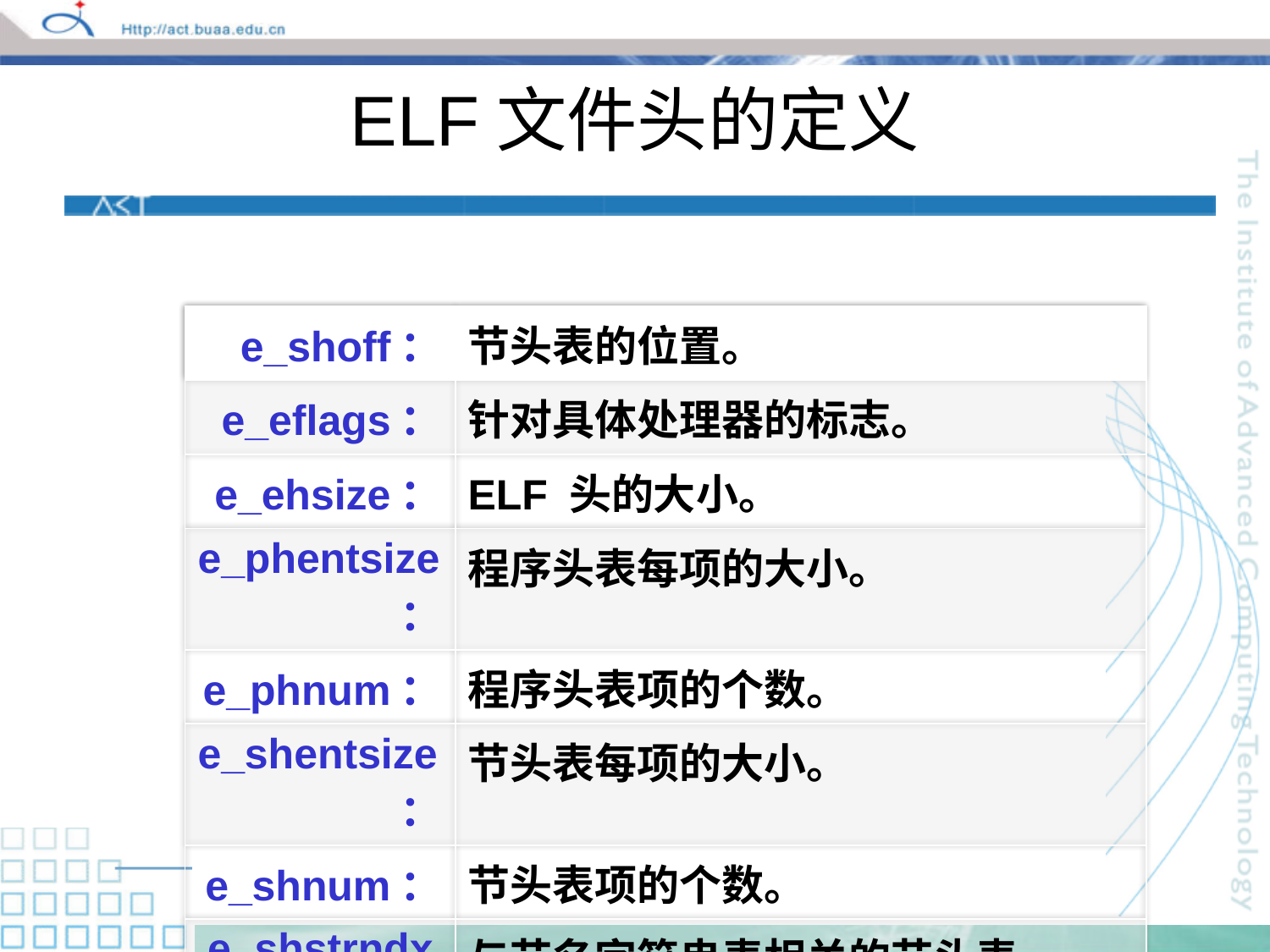

# ELF文件头的定义
| e\_shoff： | 节头表的位置。 |
| --- | --- |
| e\_eflags： | 针对具体处理器的标志。 |
| e\_ehsize： | ELF 头的大小。 |
| e\_phentsize： | 程序头表每项的大小。 |
| e\_phnum： | 程序头表项的个数。 |
| e\_shentsize： | 节头表每项的大小。 |
| e\_shnum： | 节头表项的个数。 |
| e\_shstrndx： | 与节名字符串表相关的节头表。 |